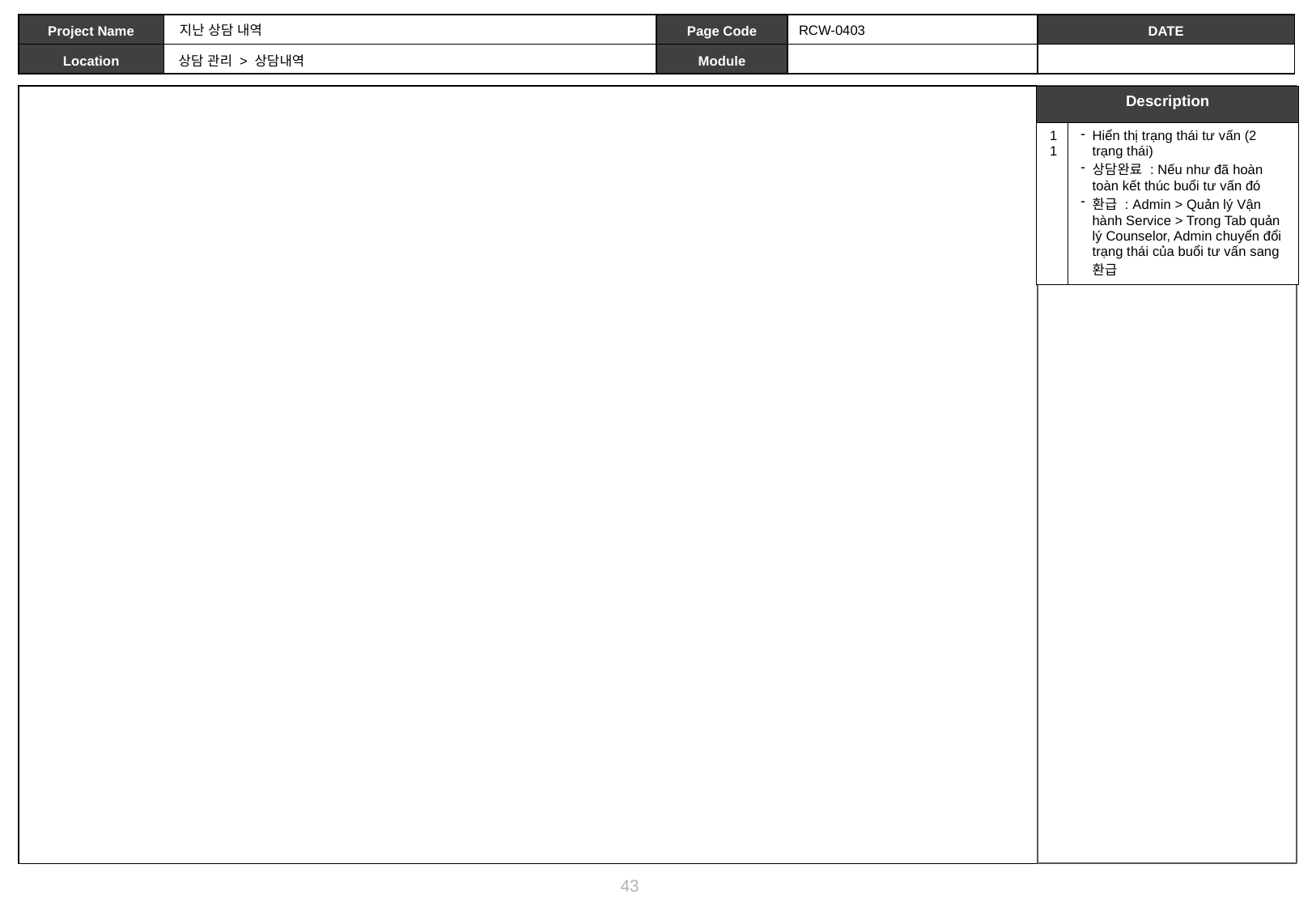

지난 상담 내역
RCW-0403
상담 관리 > 상담내역
| Description |  |
| --- | --- |
| 11 | Hiển thị trạng thái tư vấn (2 trạng thái) 상담완료 : Nếu như đã hoàn toàn kết thúc buổi tư vấn đó 환급 : Admin > Quản lý Vận hành Service > Trong Tab quản lý Counselor, Admin chuyển đổi trạng thái của buổi tư vấn sang 환급 |
43